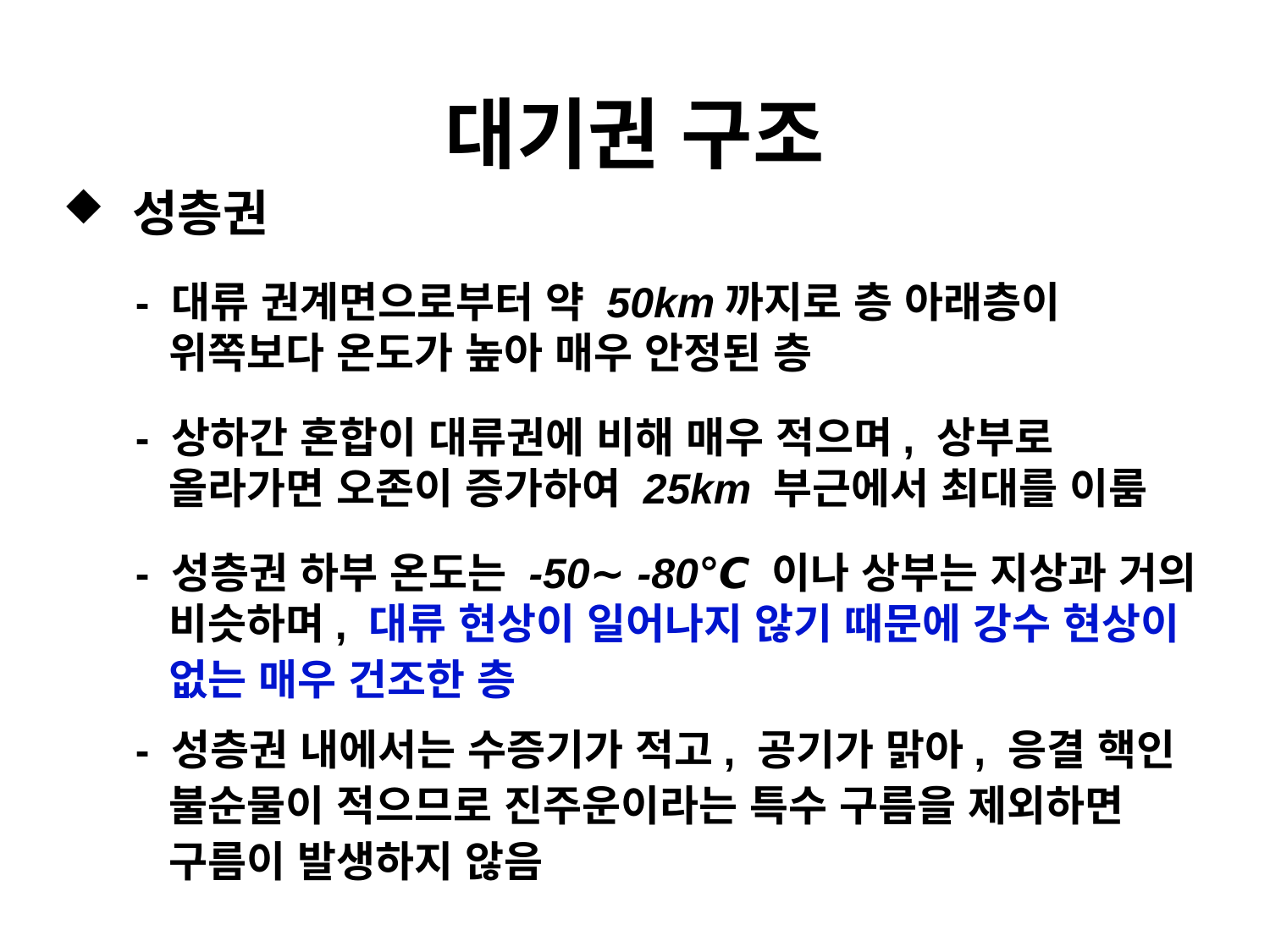

# 대기권 구조
 성층권
    - 대류 권계면으로부터 약 50km까지로 층 아래층이
      위쪽보다 온도가 높아 매우 안정된 층
    - 상하간 혼합이 대류권에 비해 매우 적으며, 상부로
      올라가면 오존이 증가하여 25km 부근에서 최대를 이룸
    - 성층권 하부 온도는 -50∼ -80℃ 이나 상부는 지상과 거의
      비슷하며, 대류 현상이 일어나지 않기 때문에 강수 현상이
      없는 매우 건조한 층
    - 성층권 내에서는 수증기가 적고, 공기가 맑아, 응결 핵인
      불순물이 적으므로 진주운이라는 특수 구름을 제외하면
      구름이 발생하지 않음